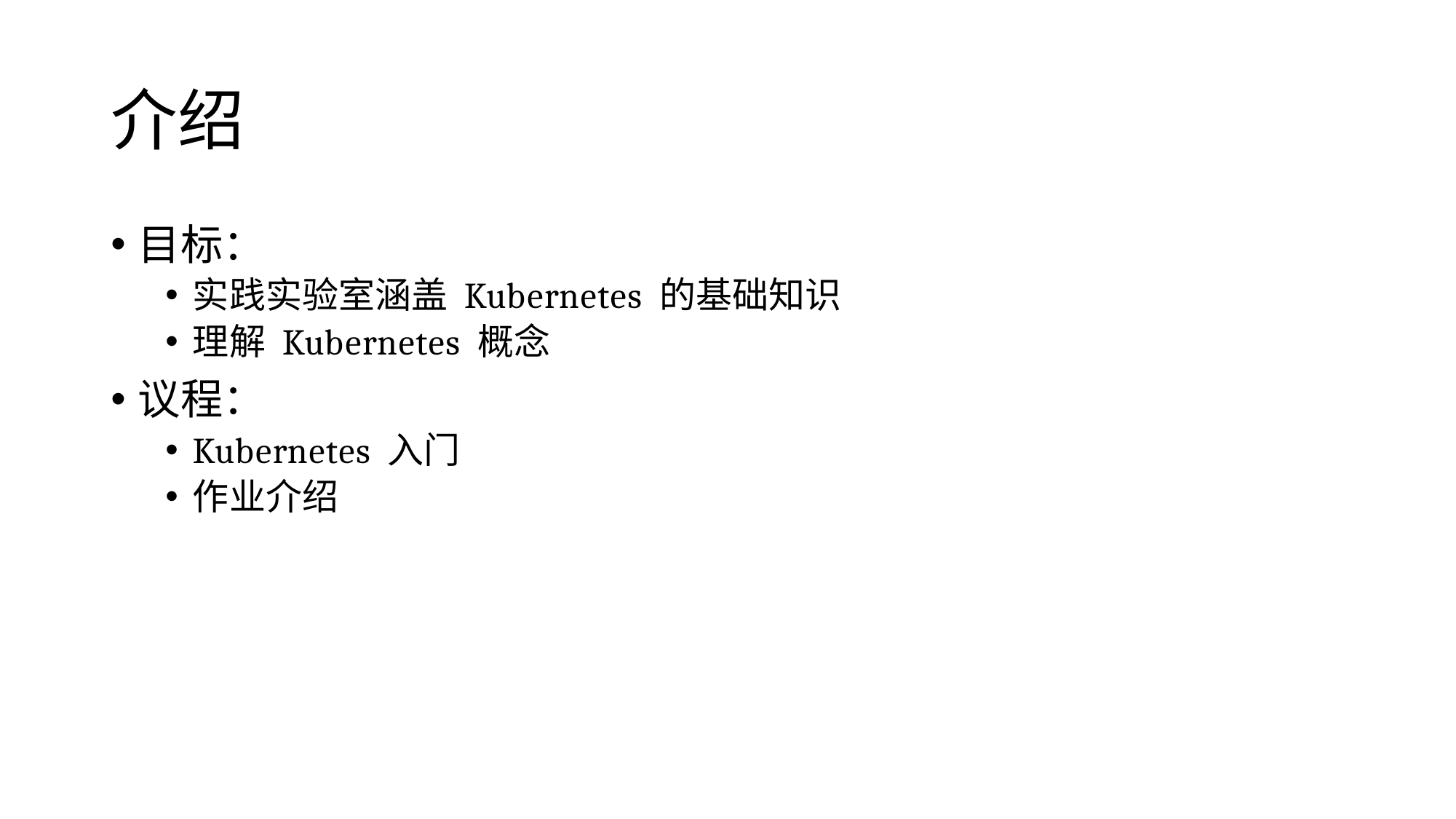

# 介绍
目标：
实践实验室涵盖 Kubernetes 的基础知识
理解 Kubernetes 概念
议程：
Kubernetes 入门
作业介绍